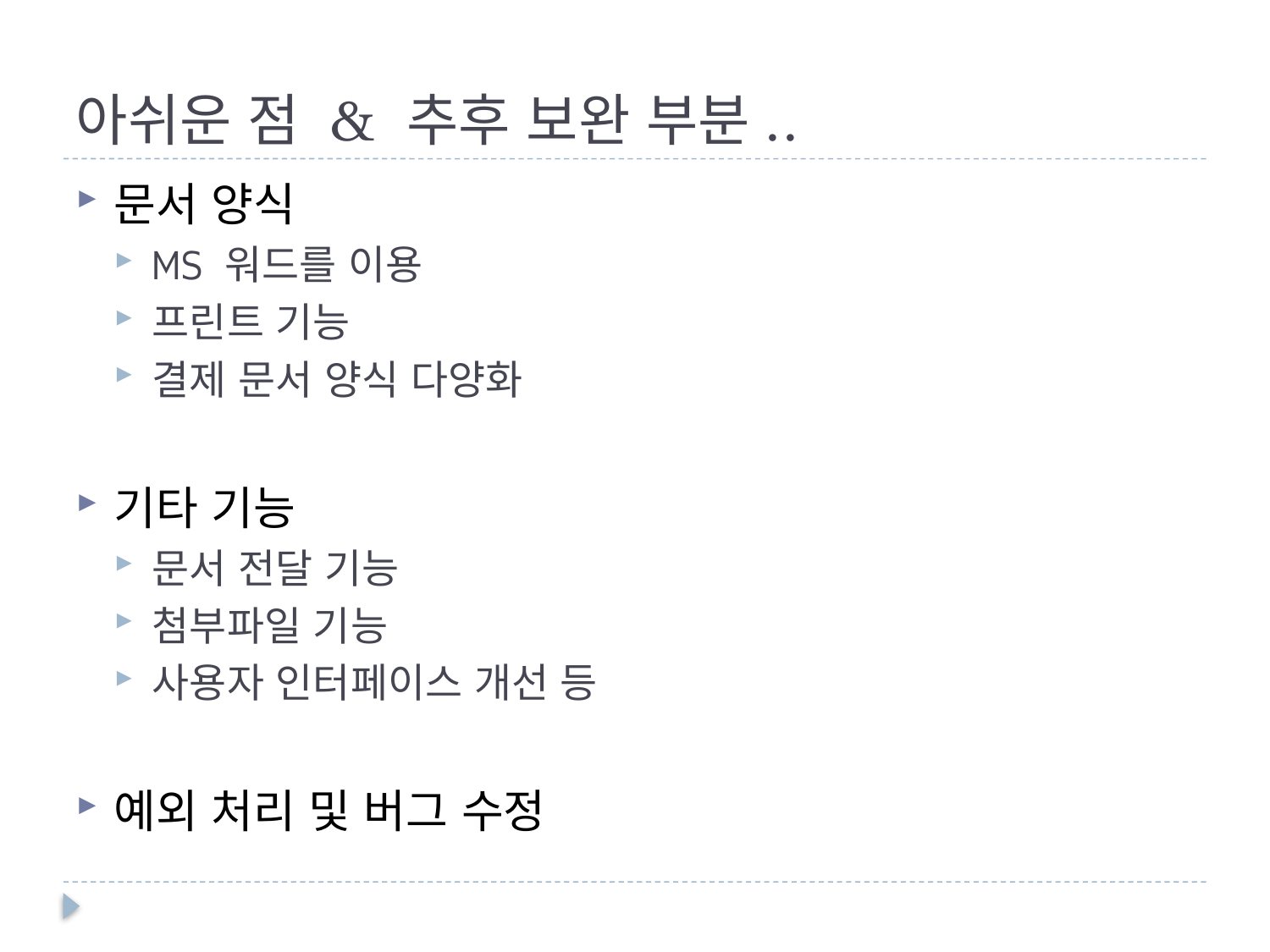

# 아쉬운 점 & 추후 보완 부분..
문서 양식
MS 워드를 이용
프린트 기능
결제 문서 양식 다양화

기타 기능
문서 전달 기능
첨부파일 기능
사용자 인터페이스 개선 등

예외 처리 및 버그 수정